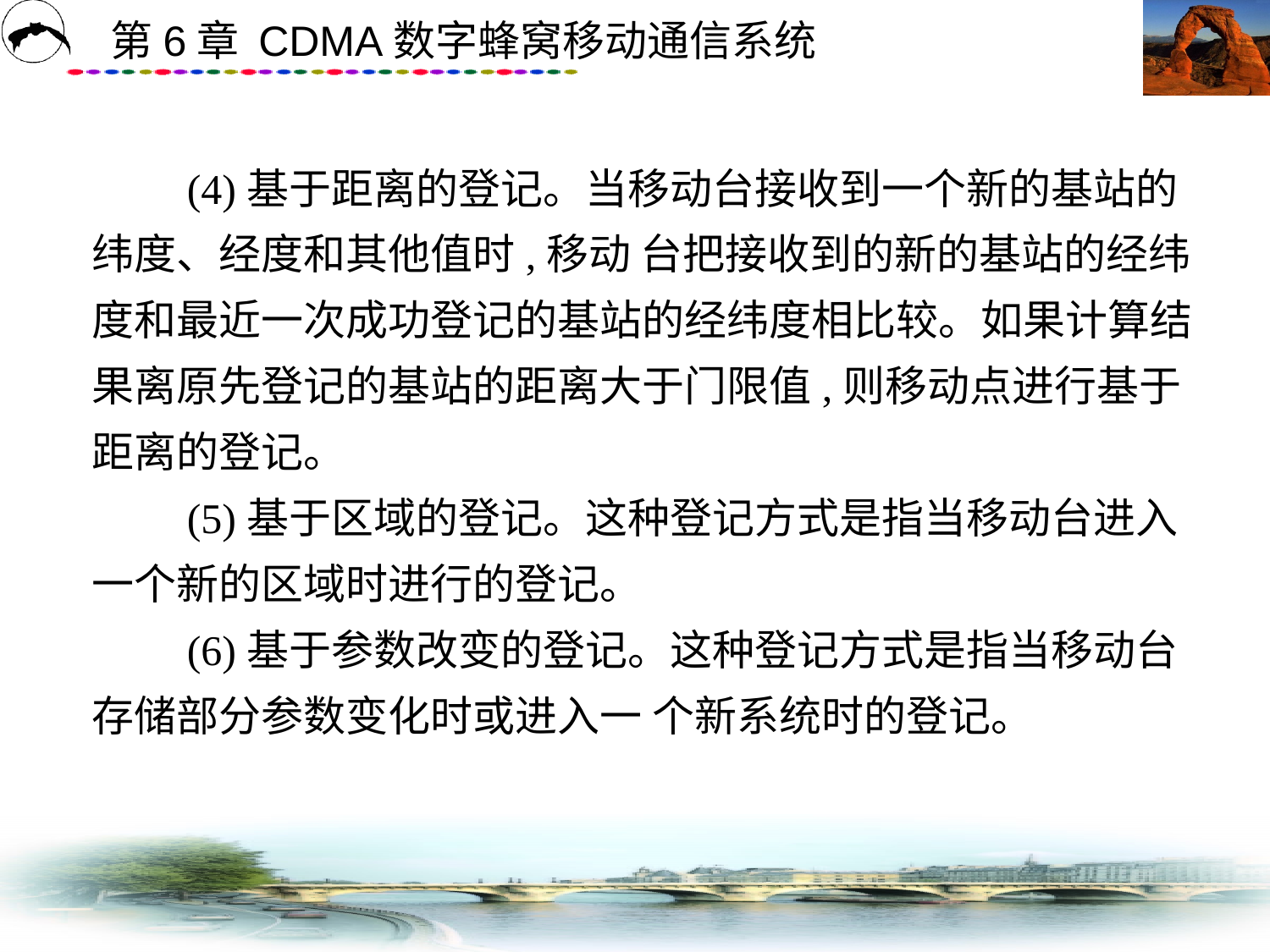

# (4)基于距离的登记。当移动台接收到一个新的基站的纬度、经度和其他值时,移动 台把接收到的新的基站的经纬度和最近一次成功登记的基站的经纬度相比较。如果计算结 果离原先登记的基站的距离大于门限值,则移动点进行基于距离的登记。 　　(5)基于区域的登记。这种登记方式是指当移动台进入一个新的区域时进行的登记。 　　(6)基于参数改变的登记。这种登记方式是指当移动台存储部分参数变化时或进入一 个新系统时的登记。